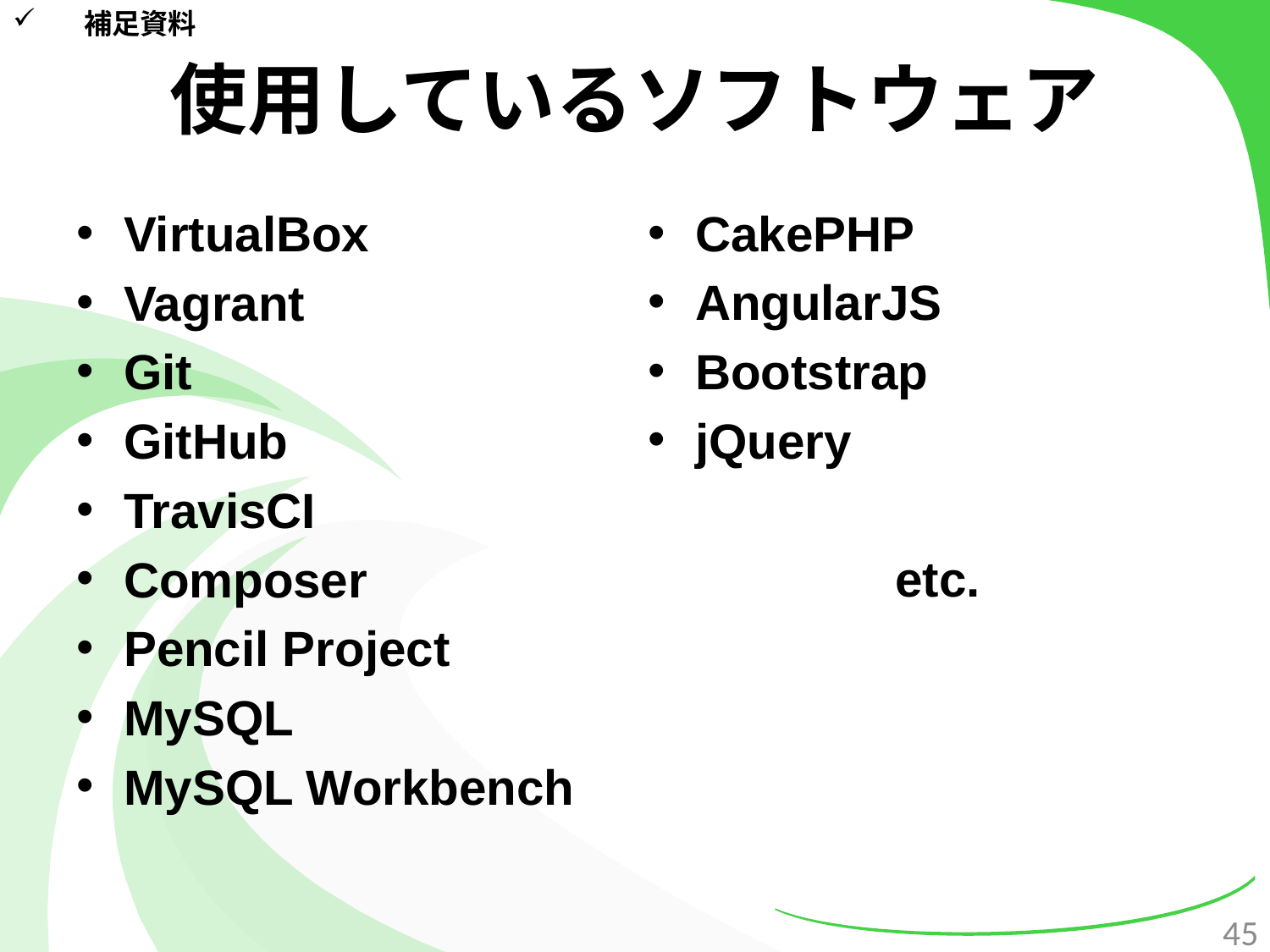

補足資料
# 使用しているソフトウェア
VirtualBox
Vagrant
Git
GitHub
TravisCI
Composer
Pencil Project
MySQL
MySQL Workbench
CakePHP
AngularJS
Bootstrap
jQuery

                  etc.
45